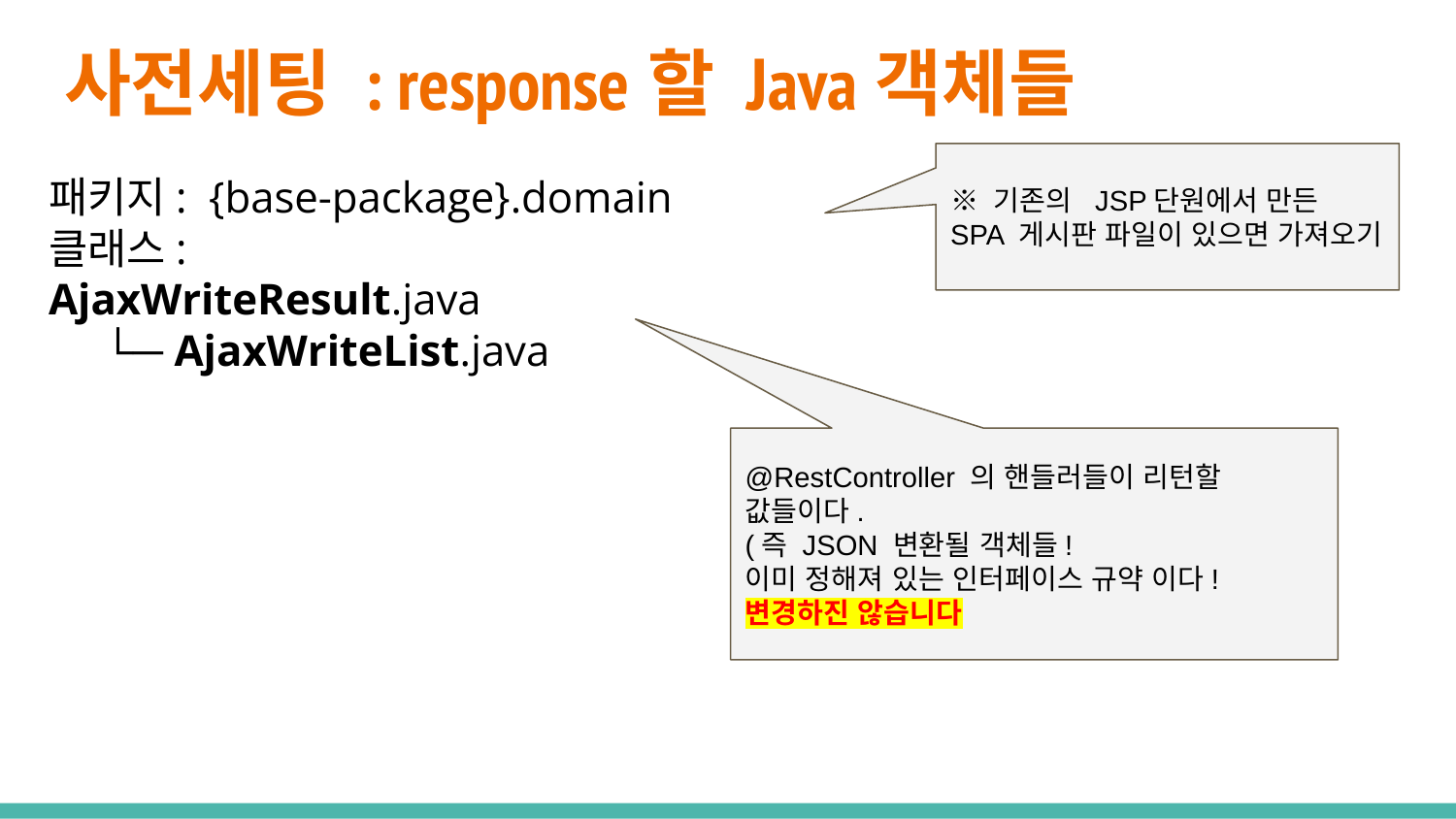

# 사전세팅 : response할 Java객체들
※ 기존의  JSP단원에서 만든 SPA 게시판 파일이 있으면 가져오기
패키지:  {base-package}.domain
클래스:          AjaxWriteResult.java
     └─ AjaxWriteList.java

@RestController 의 핸들러들이 리턴할 값들이다.
(즉 JSON 변환될 객체들!
이미 정해져 있는 인터페이스 규약 이다!
변경하진 않습니다